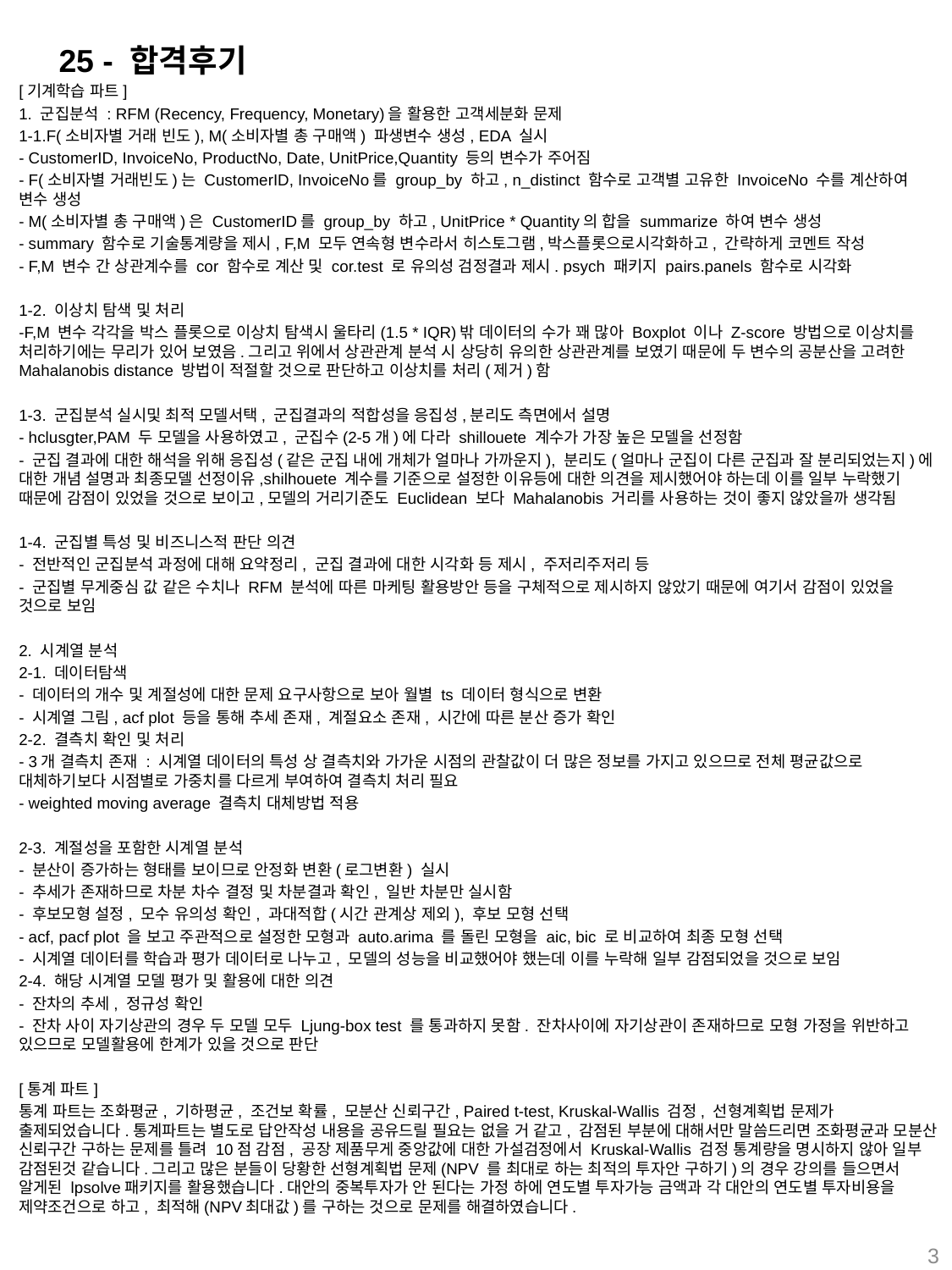

# 25 - 합격후기
[기계학습 파트]
1. 군집분석 : RFM (Recency, Frequency, Monetary)을 활용한 고객세분화 문제
1-1.F(소비자별 거래 빈도), M(소비자별 총 구매액) 파생변수 생성, EDA 실시
- CustomerID, InvoiceNo, ProductNo, Date, UnitPrice,Quantity 등의 변수가 주어짐
- F(소비자별 거래빈도)는 CustomerID, InvoiceNo를 group_by 하고, n_distinct 함수로 고객별 고유한 InvoiceNo 수를 계산하여 변수 생성
- M(소비자별 총 구매액)은 CustomerID를 group_by 하고, UnitPrice * Quantity의 합을 summarize 하여 변수 생성
- summary 함수로 기술통계량을 제시, F,M 모두 연속형 변수라서 히스토그램,박스플롯으로시각화하고, 간략하게 코멘트 작성
- F,M 변수 간 상관계수를 cor 함수로 계산 및 cor.test 로 유의성 검정결과 제시. psych 패키지 pairs.panels 함수로 시각화

1-2. 이상치 탐색 및 처리
-F,M 변수 각각을 박스 플롯으로 이상치 탐색시 울타리(1.5 * IQR)밖 데이터의 수가 꽤 많아 Boxplot 이나 Z-score 방법으로 이상치를 처리하기에는 무리가 있어 보였음.그리고 위에서 상관관계 분석 시 상당히 유의한 상관관계를 보였기 때문에 두 변수의 공분산을 고려한 Mahalanobis distance 방법이 적절할 것으로 판단하고 이상치를 처리(제거)함

1-3. 군집분석 실시및 최적 모델서택, 군집결과의 적합성을 응집성,분리도 측면에서 설명
- hclusgter,PAM 두 모델을 사용하였고, 군집수(2-5개)에 다라 shillouete 계수가 가장 높은 모델을 선정함
- 군집 결과에 대한 해석을 위해 응집성(같은 군집 내에 개체가 얼마나 가까운지), 분리도(얼마나 군집이 다른 군집과 잘 분리되었는지)에 대한 개념 설명과 최종모델 선정이유,shilhouete 계수를 기준으로 설정한 이유등에 대한 의견을 제시했어야 하는데 이를 일부 누락했기 때문에 감점이 있었을 것으로 보이고,모델의 거리기준도 Euclidean 보다 Mahalanobis 거리를 사용하는 것이 좋지 않았을까 생각됨

1-4. 군집별 특성 및 비즈니스적 판단 의견
- 전반적인 군집분석 과정에 대해 요약정리, 군집 결과에 대한 시각화 등 제시, 주저리주저리 등
- 군집별 무게중심 값 같은 수치나 RFM 분석에 따른 마케팅 활용방안 등을 구체적으로 제시하지 않았기 때문에 여기서 감점이 있었을 것으로 보임

2. 시계열 분석
2-1. 데이터탐색
- 데이터의 개수 및 계절성에 대한 문제 요구사항으로 보아 월별 ts 데이터 형식으로 변환
- 시계열 그림, acf plot 등을 통해 추세 존재, 계절요소 존재, 시간에 따른 분산 증가 확인
2-2. 결측치 확인 및 처리
- 3개 결측치 존재 : 시계열 데이터의 특성 상 결측치와 가가운 시점의 관찰값이 더 많은 정보를 가지고 있으므로 전체 평균값으로 대체하기보다 시점별로 가중치를 다르게 부여하여 결측치 처리 필요
- weighted moving average 결측치 대체방법 적용

2-3. 계절성을 포함한 시계열 분석
- 분산이 증가하는 형태를 보이므로 안정화 변환(로그변환) 실시
- 추세가 존재하므로 차분 차수 결정 및 차분결과 확인, 일반 차분만 실시함
- 후보모형 설정, 모수 유의성 확인, 과대적합(시간 관계상 제외), 후보 모형 선택
- acf, pacf plot 을 보고 주관적으로 설정한 모형과 auto.arima 를 돌린 모형을 aic, bic 로 비교하여 최종 모형 선택
- 시계열 데이터를 학습과 평가 데이터로 나누고, 모델의 성능을 비교했어야 했는데 이를 누락해 일부 감점되었을 것으로 보임
2-4. 해당 시계열 모델 평가 및 활용에 대한 의견
- 잔차의 추세, 정규성 확인
- 잔차 사이 자기상관의 경우 두 모델 모두 Ljung-box test 를 통과하지 못함. 잔차사이에 자기상관이 존재하므로 모형 가정을 위반하고 있으므로 모델활용에 한계가 있을 것으로 판단

[통계 파트]
통계 파트는 조화평균, 기하평균, 조건보 확률, 모분산 신뢰구간, Paired t-test, Kruskal-Wallis 검정, 선형계획법 문제가 출제되었습니다.통계파트는 별도로 답안작성 내용을 공유드릴 필요는 없을 거 같고, 감점된 부분에 대해서만 말씀드리면 조화평균과 모분산 신뢰구간 구하는 문제를 틀려 10점 감점, 공장 제품무게 중앙값에 대한 가설검정에서 Kruskal-Wallis 검정 통계량을 명시하지 않아 일부 감점된것 같습니다.그리고 많은 분들이 당황한 선형계획법 문제(NPV 를 최대로 하는 최적의 투자안 구하기)의 경우 강의를 들으면서 알게된 lpsolve패키지를 활용했습니다.대안의 중복투자가 안 된다는 가정 하에 연도별 투자가능 금액과 각 대안의 연도별 투자비용을 제약조건으로 하고, 최적해(NPV최대값)를 구하는 것으로 문제를 해결하였습니다.
3